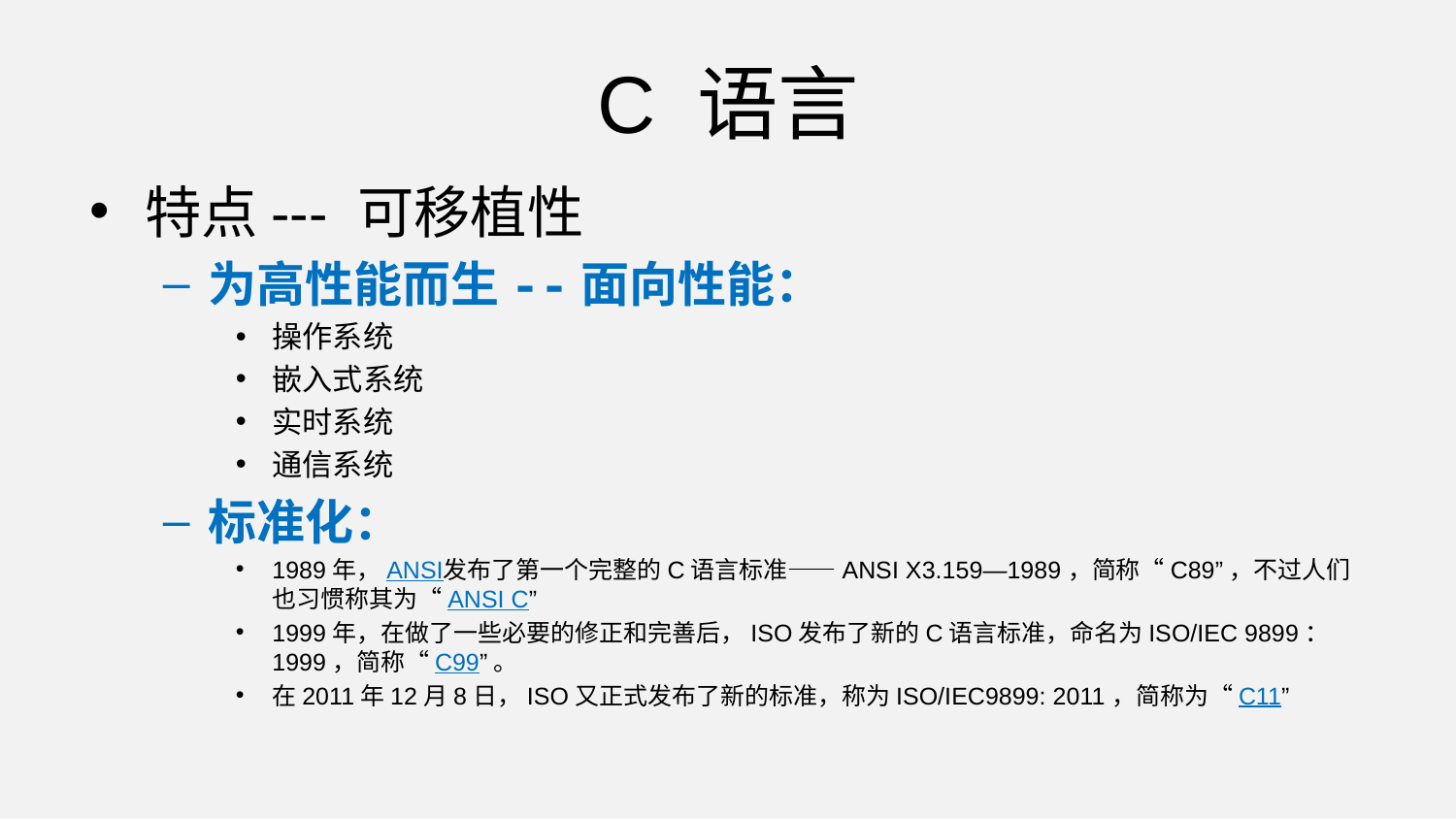

# C 语言
特点--- 可移植性
为高性能而生--面向性能：
操作系统
嵌入式系统
实时系统
通信系统
标准化：
1989年，ANSI发布了第一个完整的C语言标准——ANSI X3.159—1989，简称“C89”，不过人们也习惯称其为“ANSI C”
1999年，在做了一些必要的修正和完善后，ISO发布了新的C语言标准，命名为ISO/IEC 9899：1999，简称“C99”。
在2011年12月8日，ISO又正式发布了新的标准，称为ISO/IEC9899: 2011，简称为“C11”